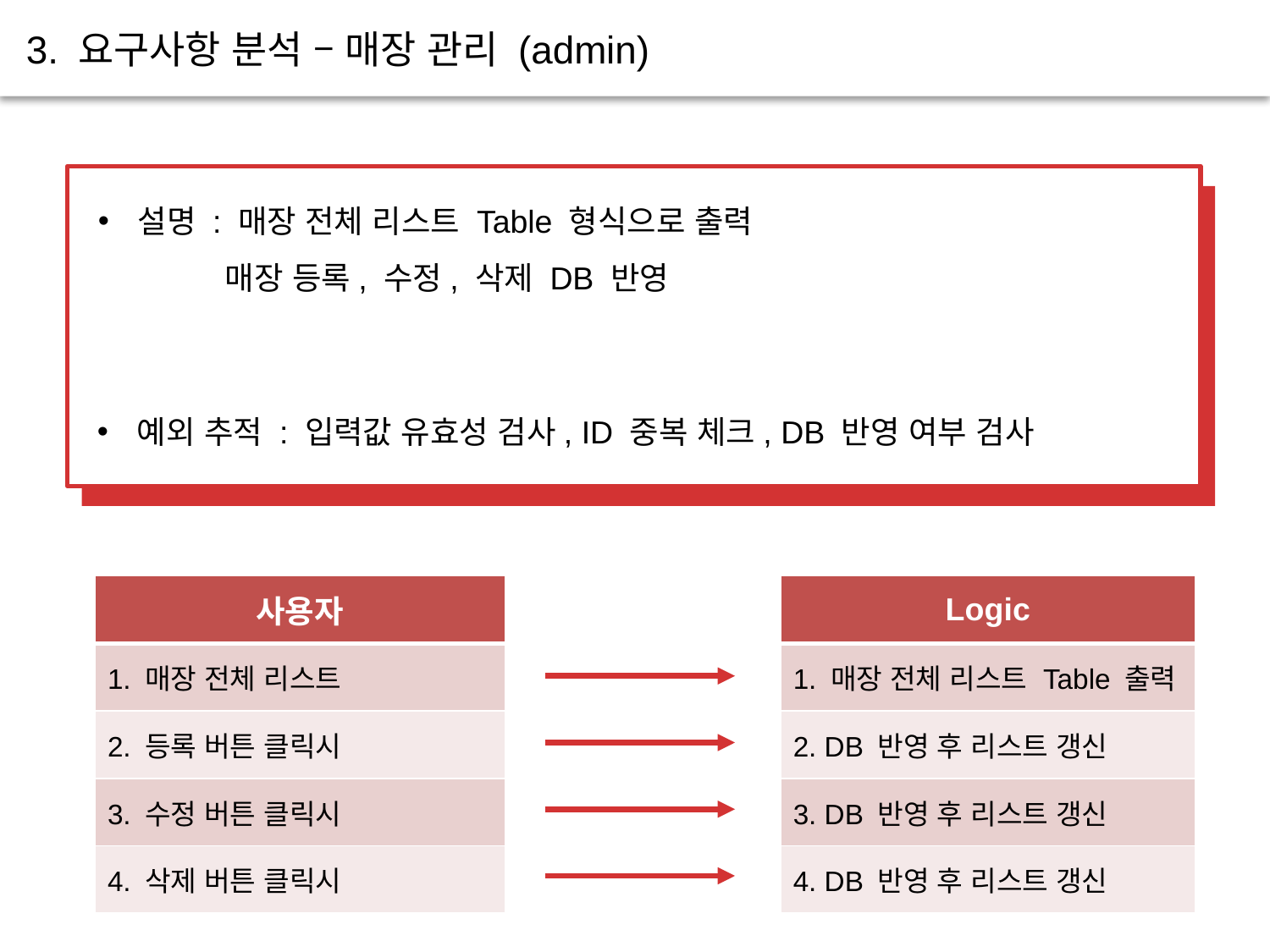

3. 요구사항 분석 – 매장 관리 (admin)

설명 : 매장 전체 리스트 Table 형식으로 출력
	매장 등록, 수정, 삭제 DB 반영

예외 추적 : 입력값 유효성 검사, ID 중복 체크, DB 반영 여부 검사
| 사용자 |
| --- |
| 1. 매장 전체 리스트 |
| 2. 등록 버튼 클릭시 |
| 3. 수정 버튼 클릭시 |
| 4. 삭제 버튼 클릭시 |
| Logic |
| --- |
| 1. 매장 전체 리스트 Table 출력 |
| 2. DB 반영 후 리스트 갱신 |
| 3. DB 반영 후 리스트 갱신 |
| 4. DB 반영 후 리스트 갱신 |